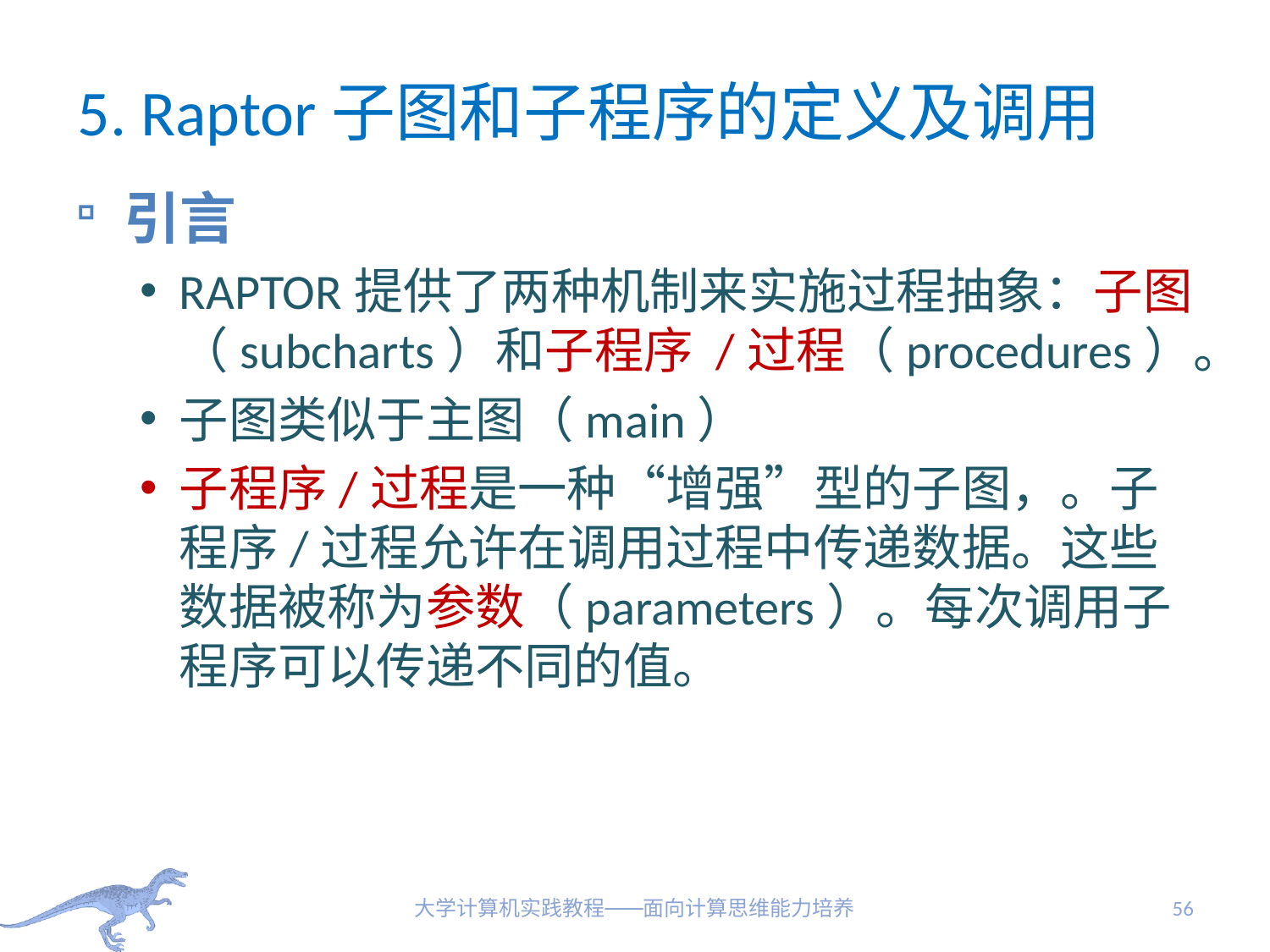

# 5. Raptor子图和子程序的定义及调用
引言
RAPTOR提供了两种机制来实施过程抽象：子图（subcharts）和子程序 /过程（procedures）。
子图类似于主图（main）
子程序/过程是一种“增强”型的子图，。子程序/过程允许在调用过程中传递数据。这些数据被称为参数（parameters）。每次调用子程序可以传递不同的值。
大学计算机实践教程——面向计算思维能力培养
56